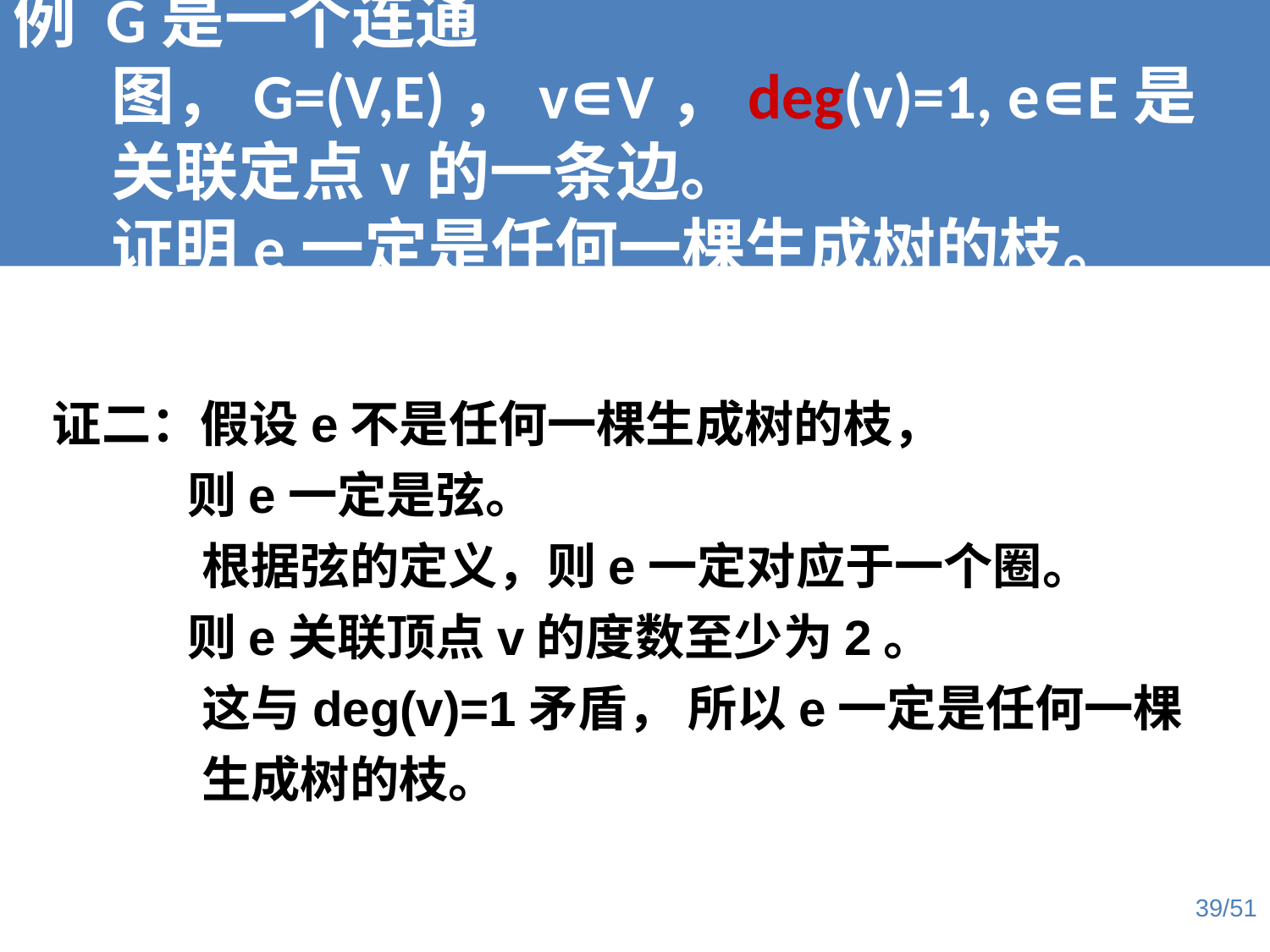

例 G是一个连通图，G=(V,E)，v∊V，deg(v)=1, e∊E是关联定点v的一条边。
证明e一定是任何一棵生成树的枝。
证二：假设e不是任何一棵生成树的枝，
           则e一定是弦。
	根据弦的定义，则e一定对应于一个圈。
           则e关联顶点v的度数至少为2。
	这与deg(v)=1矛盾， 所以e一定是任何一棵生成树的枝。
39/51